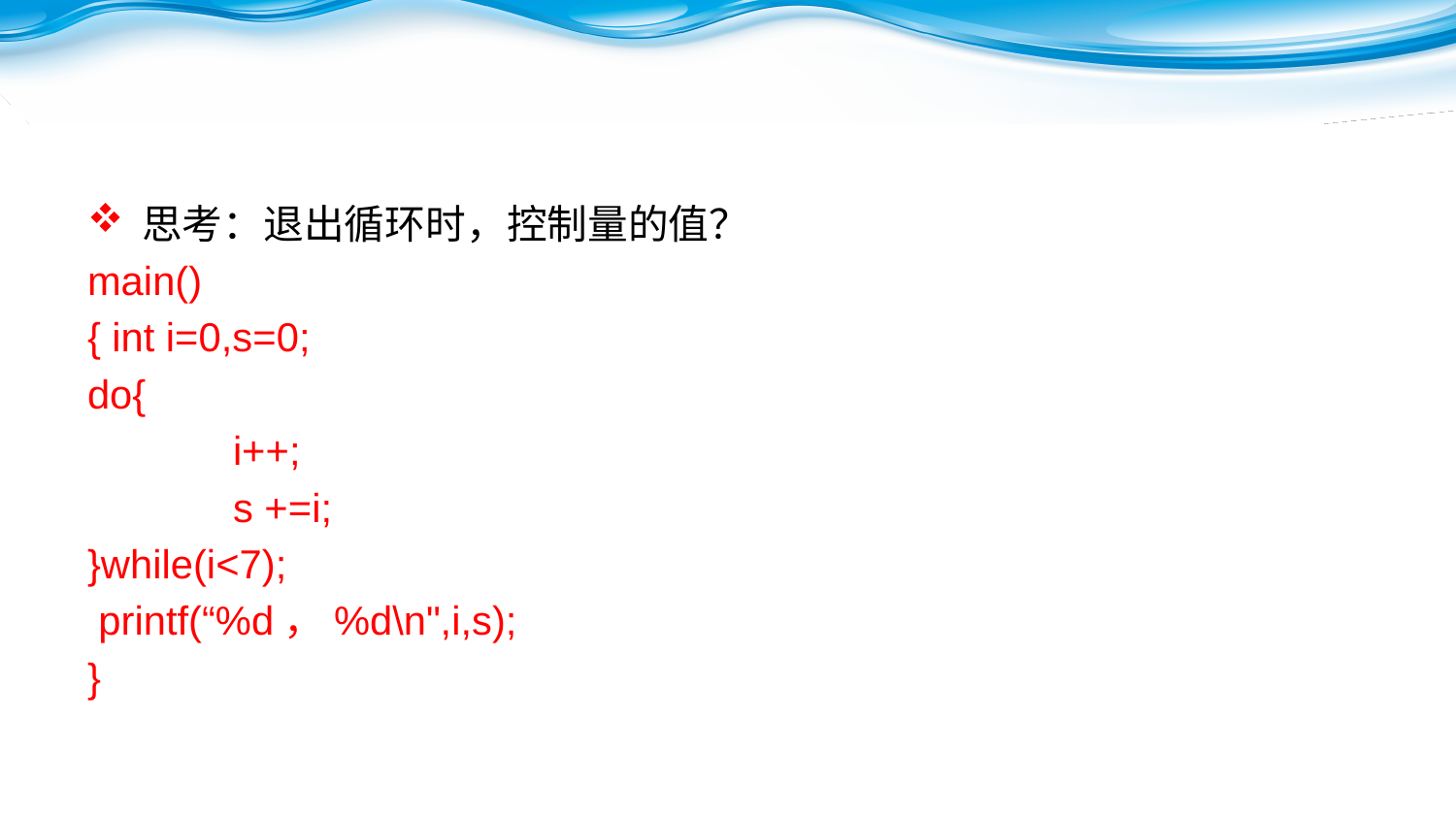

#
思考：退出循环时，控制量的值？
main()
{ int i=0,s=0;
do{
	i++;
	s +=i;
}while(i<7);
 printf(“%d，%d\n",i,s);
}